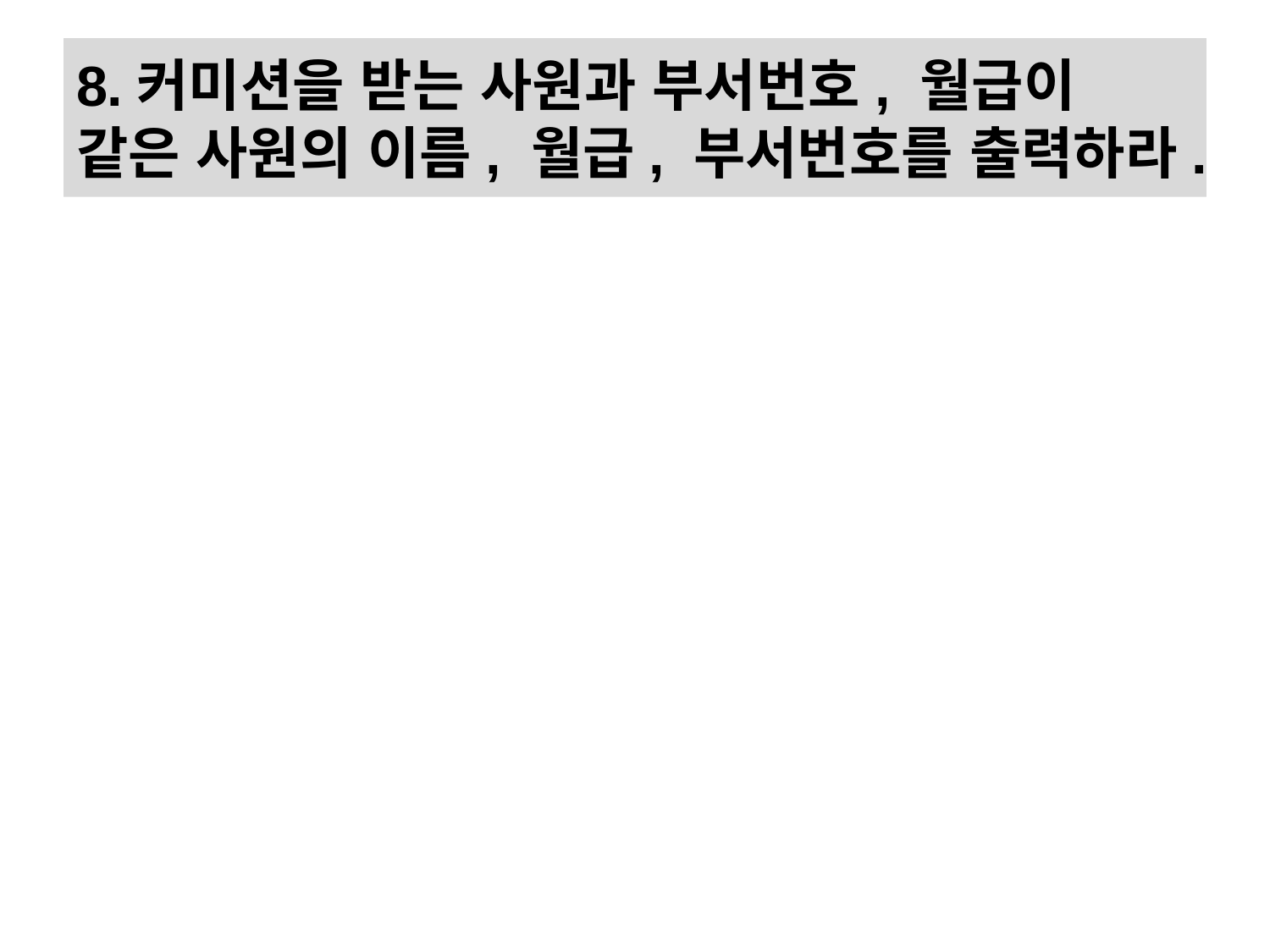

# 8.커미션을 받는 사원과 부서번호, 월급이 같은 사원의 이름, 월급, 부서번호를 출력하라.